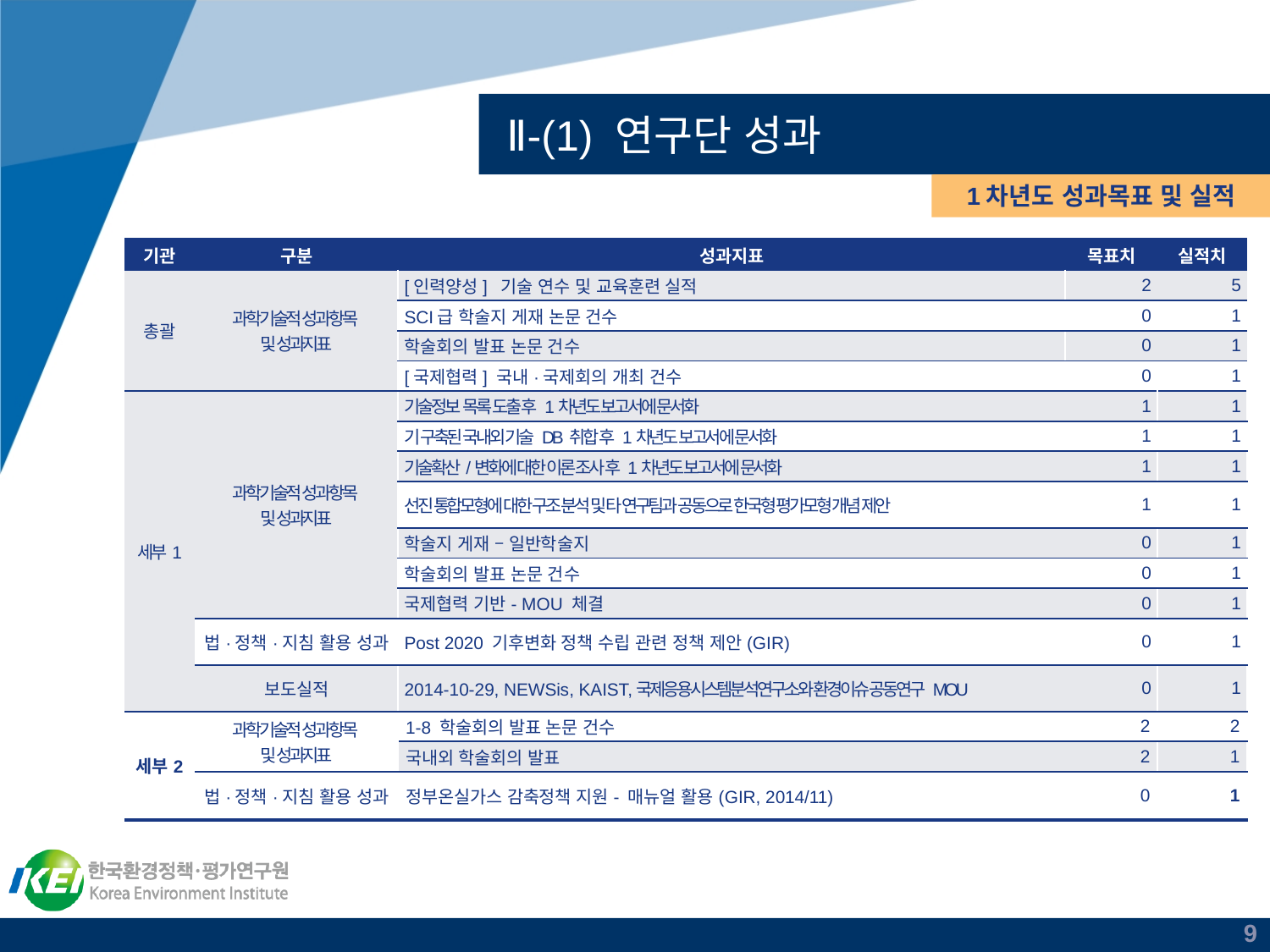

# Ⅱ-(1) 연구단 성과
1차년도 성과목표 및 실적
| 기관 | 구분 | 성과지표 | 목표치 | 실적치 |
| --- | --- | --- | --- | --- |
| 총괄 | 과학기술적 성과항목 및 성과지표 | [인력양성] 기술 연수 및 교육훈련 실적 | 2 | 5 |
|  |  | SCI급 학술지 게재 논문 건수 | 0 | 1 |
|  |  | 학술회의 발표 논문 건수 | 0 | 1 |
|  |  | [국제협력] 국내·국제회의 개최 건수 | 0 | 1 |
| 세부1 | 과학기술적 성과항목 및 성과지표 | 기술정보 목록 도출 후 1차년도 보고서에 문서화 | 1 | 1 |
|  |  | 기 구축된 국내외 기술 DB 취합 후 1차년도 보고서에 문서화 | 1 | 1 |
|  |  | 기술확산/변화에 대한 이론 조사 후 1차년도 보고서에 문서화 | 1 | 1 |
|  |  | 선진 통합모형에 대한 구조 분석 및 타 연구팀과 공동으로 한국형 평가모형 개념 제안 | 1 | 1 |
|  |  | 학술지 게재 – 일반학술지 | 0 | 1 |
|  |  | 학술회의 발표 논문 건수 | 0 | 1 |
|  |  | 국제협력 기반- MOU 체결 | 0 | 1 |
|  | 법·정책·지침 활용 성과 | Post 2020 기후변화 정책 수립 관련 정책 제안(GIR) | 0 | 1 |
|  | 보도실적 | 2014-10-29, NEWSis, KAIST,국제응용시스템분석연구소와 환경이슈 공동연구 MOU | 0 | 1 |
| 세부2 | 과학기술적 성과항목 및 성과지표 | 1-8 학술회의 발표 논문 건수 | 2 | 2 |
|  |  | 국내외 학술회의 발표 | 2 | 1 |
|  | 법·정책·지침 활용 성과 | 정부온실가스 감축정책 지원- 매뉴얼 활용(GIR, 2014/11) | 0 | 1 |
9